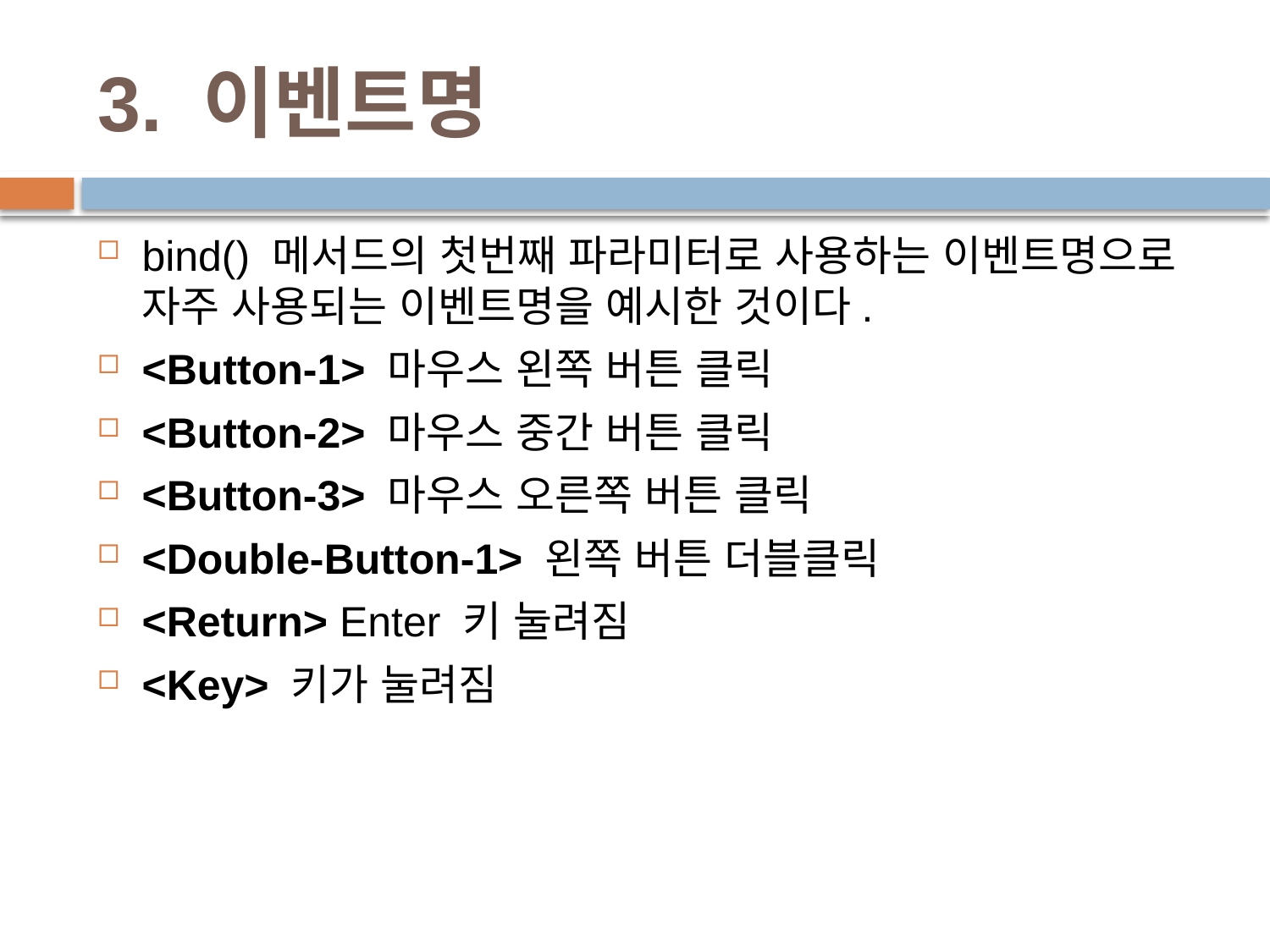

# 3. 이벤트명
bind() 메서드의 첫번째 파라미터로 사용하는 이벤트명으로 자주 사용되는 이벤트명을 예시한 것이다.
<Button-1> 마우스 왼쪽 버튼 클릭
<Button-2> 마우스 중간 버튼 클릭
<Button-3> 마우스 오른쪽 버튼 클릭
<Double-Button-1> 왼쪽 버튼 더블클릭
<Return> Enter 키 눌려짐
<Key> 키가 눌려짐